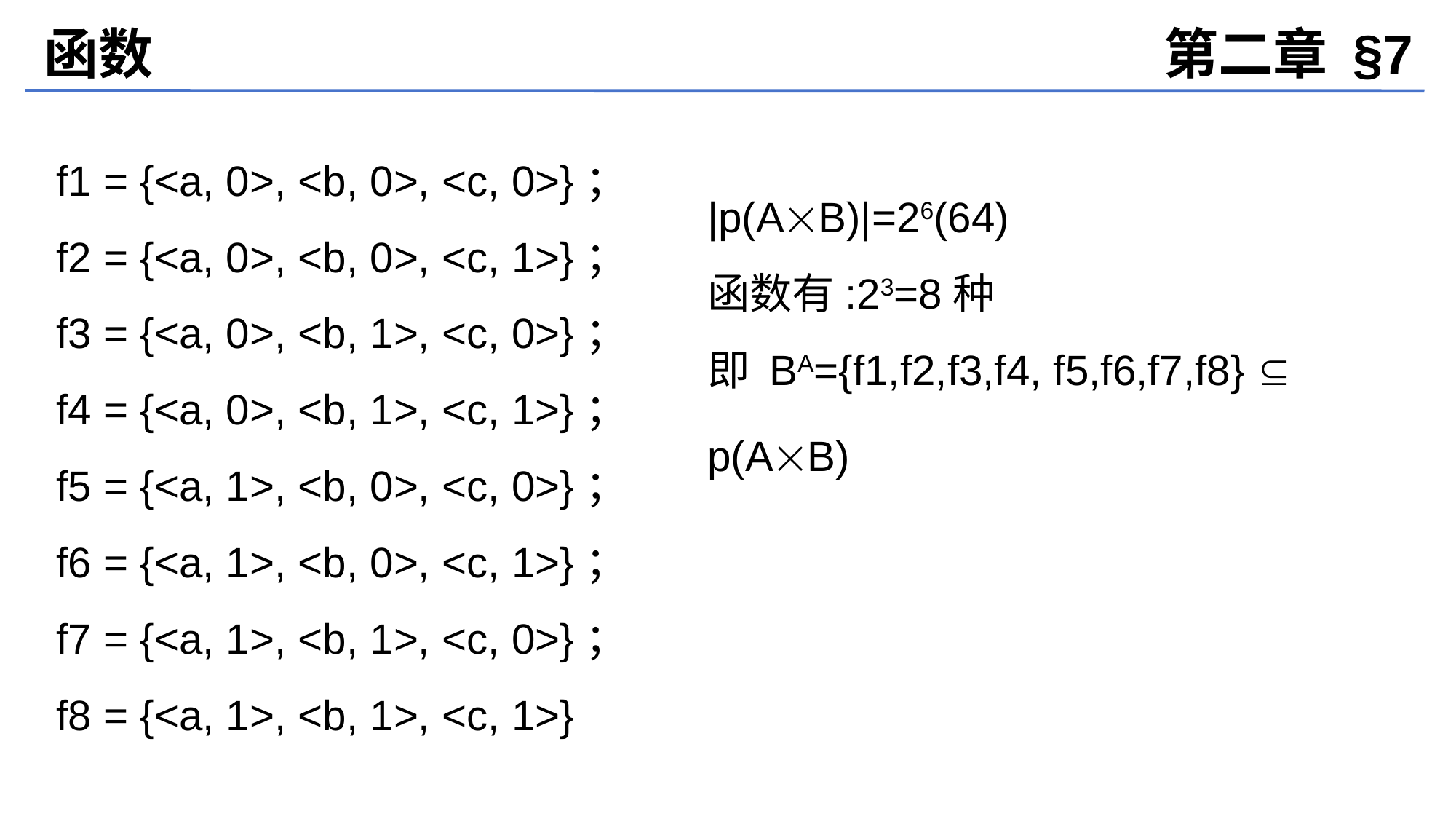

函数
第二章 §7

f1 = {<a, 0>, <b, 0>, <c, 0>}；
f2 = {<a, 0>, <b, 0>, <c, 1>}；
f3 = {<a, 0>, <b, 1>, <c, 0>}；
f4 = {<a, 0>, <b, 1>, <c, 1>}；
f5 = {<a, 1>, <b, 0>, <c, 0>}；
f6 = {<a, 1>, <b, 0>, <c, 1>}；
f7 = {<a, 1>, <b, 1>, <c, 0>}；
f8 = {<a, 1>, <b, 1>, <c, 1>}
|p(A×B)|=26(64)
函数有:23=8种
即 BA={f1,f2,f3,f4, f5,f6,f7,f8} ⊆ p(A×B)